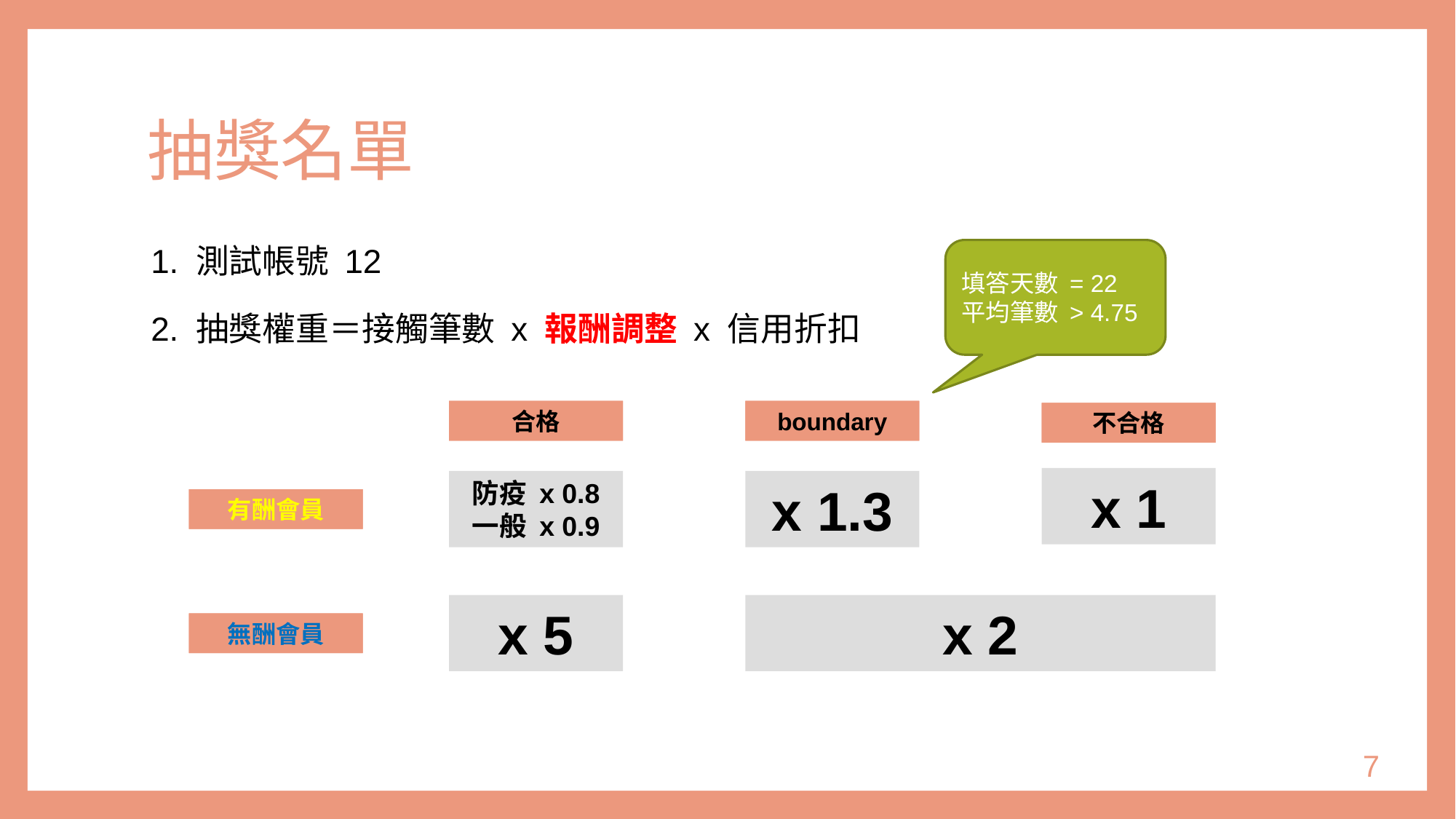

# 抽獎名單
1. 測試帳號 12
填答天數 = 22
平均筆數 > 4.75
2. 抽獎權重＝接觸筆數 x 報酬調整 x 信用折扣
合格
boundary
合格
boundary
不合格
不合格
x 1
x 1.3
防疫 x 0.8
一般 x 0.9
有酬會員
有酬會員
x 5
x 2
無酬會員
無酬會員
7